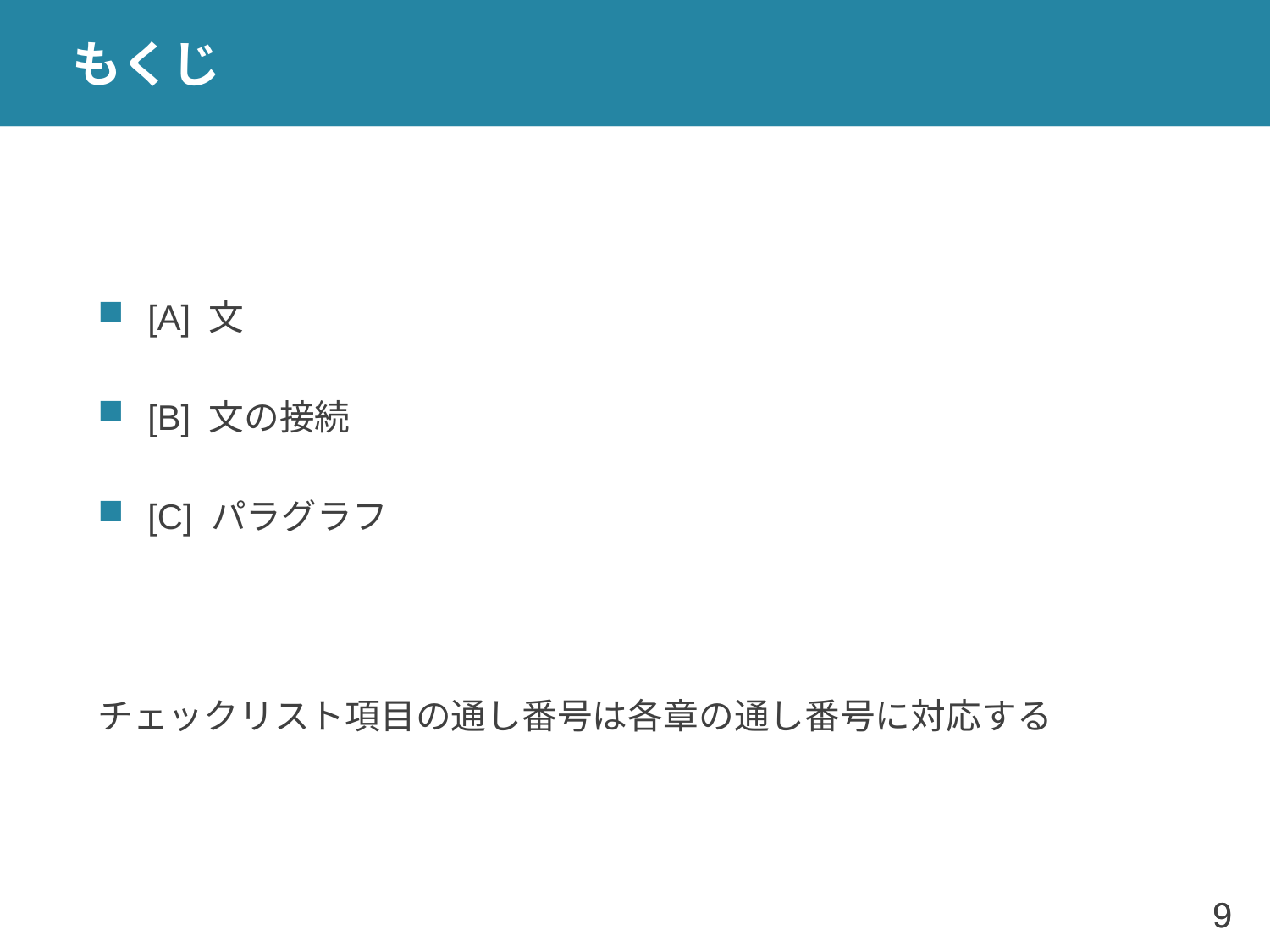

# もくじ
[A] 文
[B] 文の接続
[C] パラグラフ

チェックリスト項目の通し番号は各章の通し番号に対応する